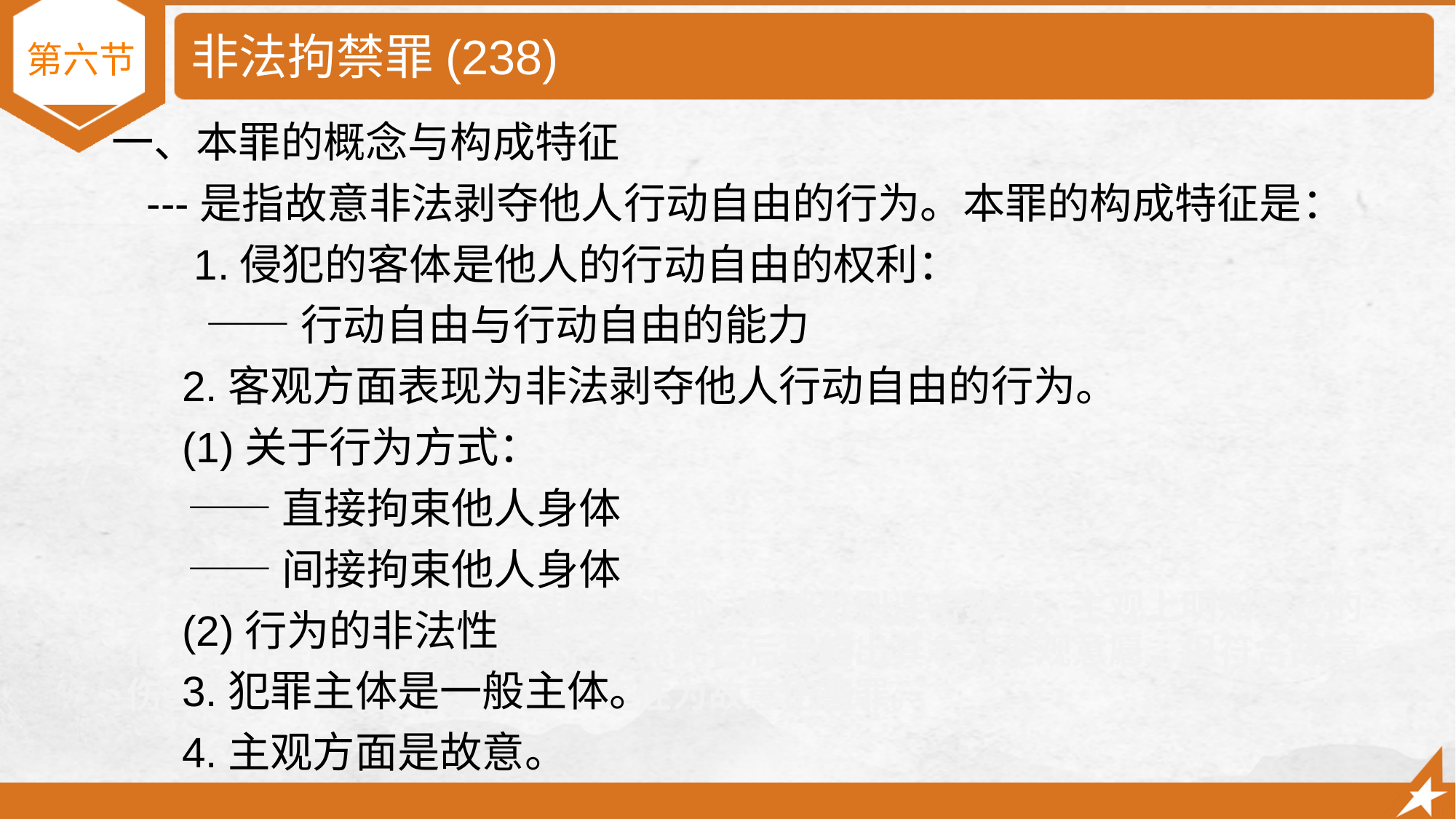

# 非法拘禁罪(238)
第六节
一、本罪的概念与构成特征
   ---是指故意非法剥夺他人行动自由的行为。本罪的构成特征是：
       1.侵犯的客体是他人的行动自由的权利：
          ——行动自由与行动自由的能力
      2.客观方面表现为非法剥夺他人行动自由的行为。
      (1)关于行为方式：
        ——直接拘束他人身体
        ——间接拘束他人身体
      (2)行为的非法性
      3.犯罪主体是一般主体。
      4.主观方面是故意。

第三种意见认为，王某某对陈某头部、胸部分别连击数拳，主观上明知自己的行为会伤害陈某的身体健康，虽然死亡后果超出其本人主观意愿，但符合故意伤害致人死亡的构成要件，应定性为故意伤害罪。